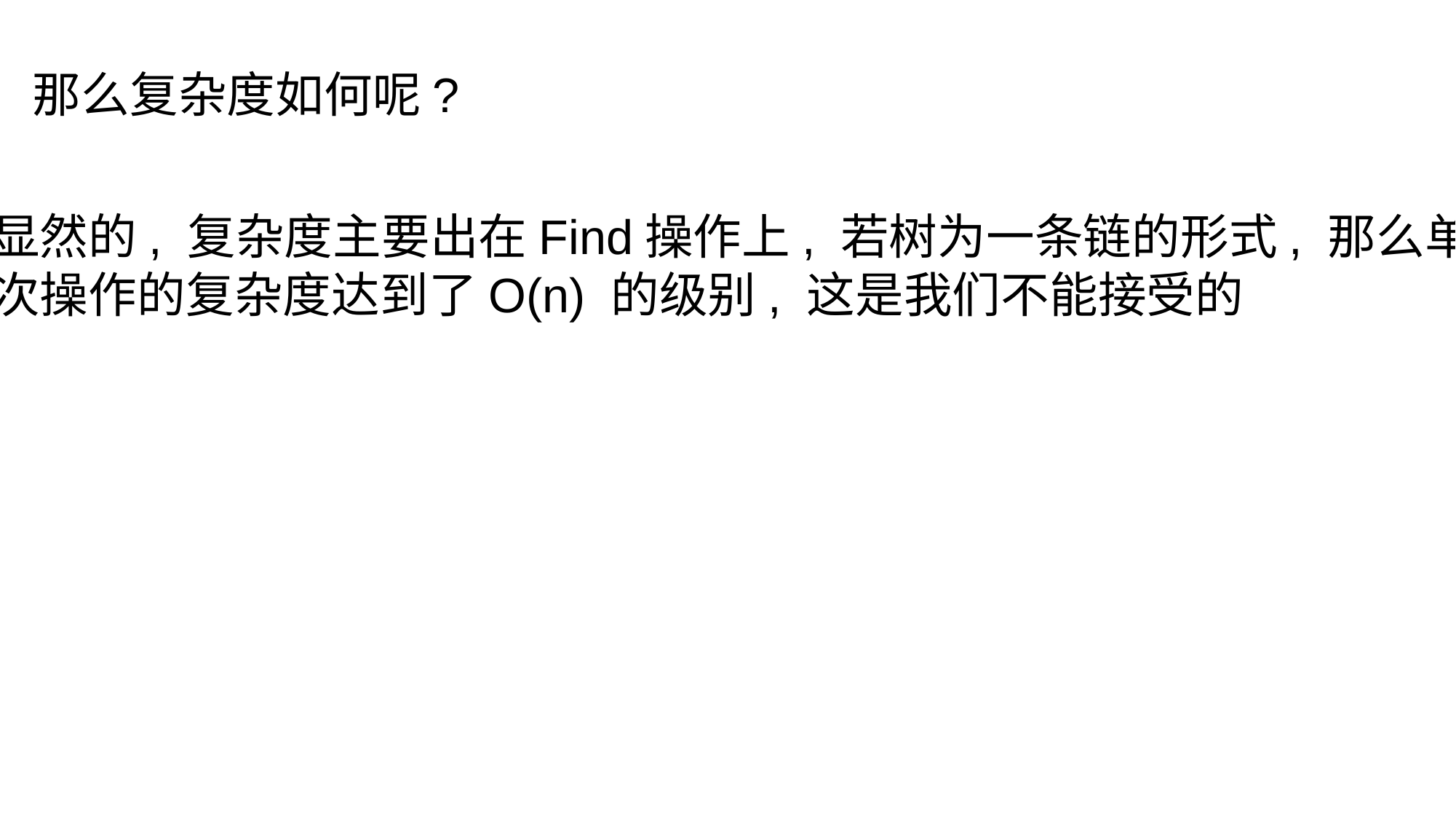

那么复杂度如何呢?
显然的, 复杂度主要出在Find操作上, 若树为一条链的形式, 那么单
次操作的复杂度达到了O(n) 的级别, 这是我们不能接受的